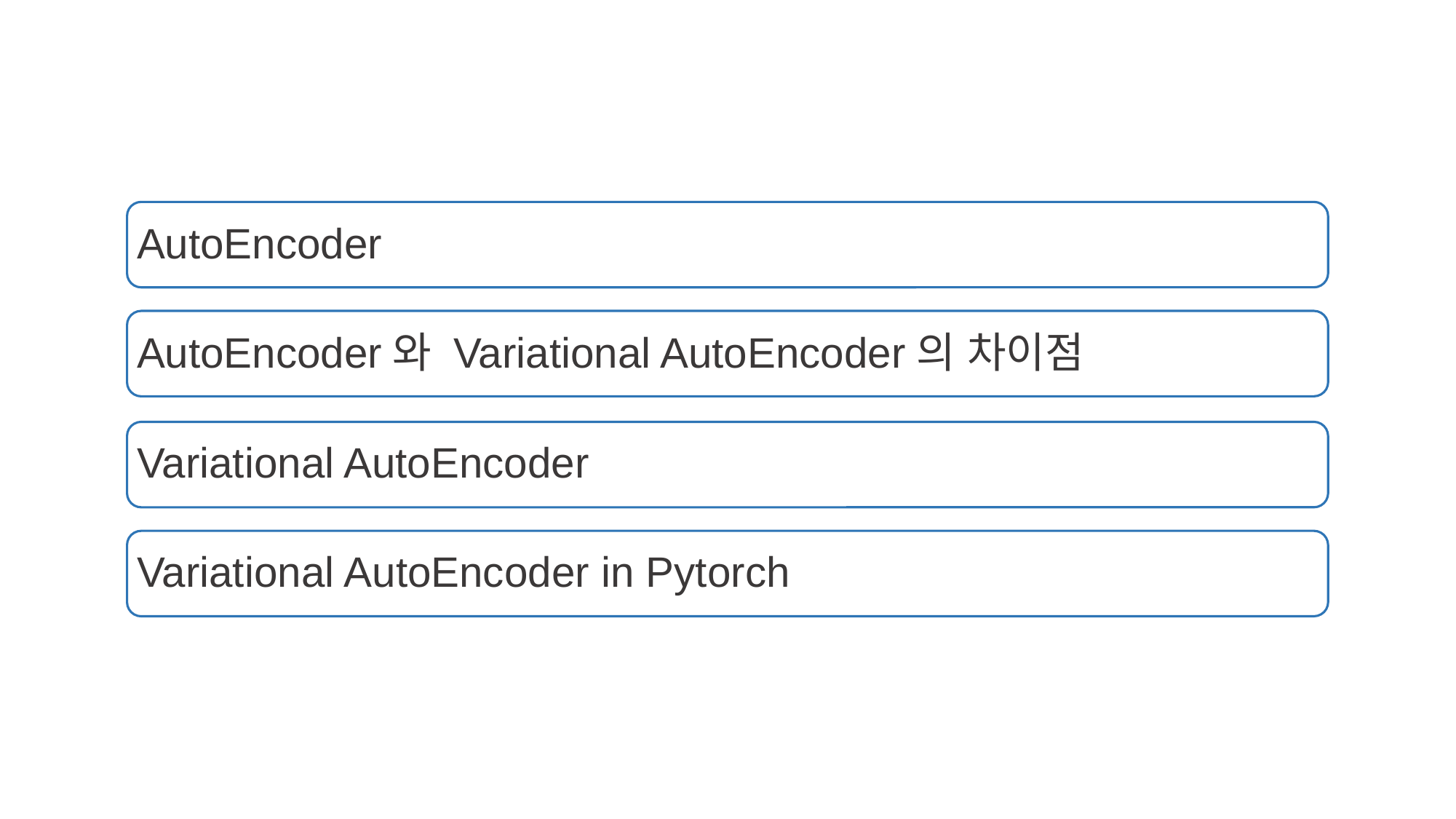

AutoEncoder
AutoEncoder와 Variational AutoEncoder의 차이점
Variational AutoEncoder
Variational AutoEncoder in Pytorch